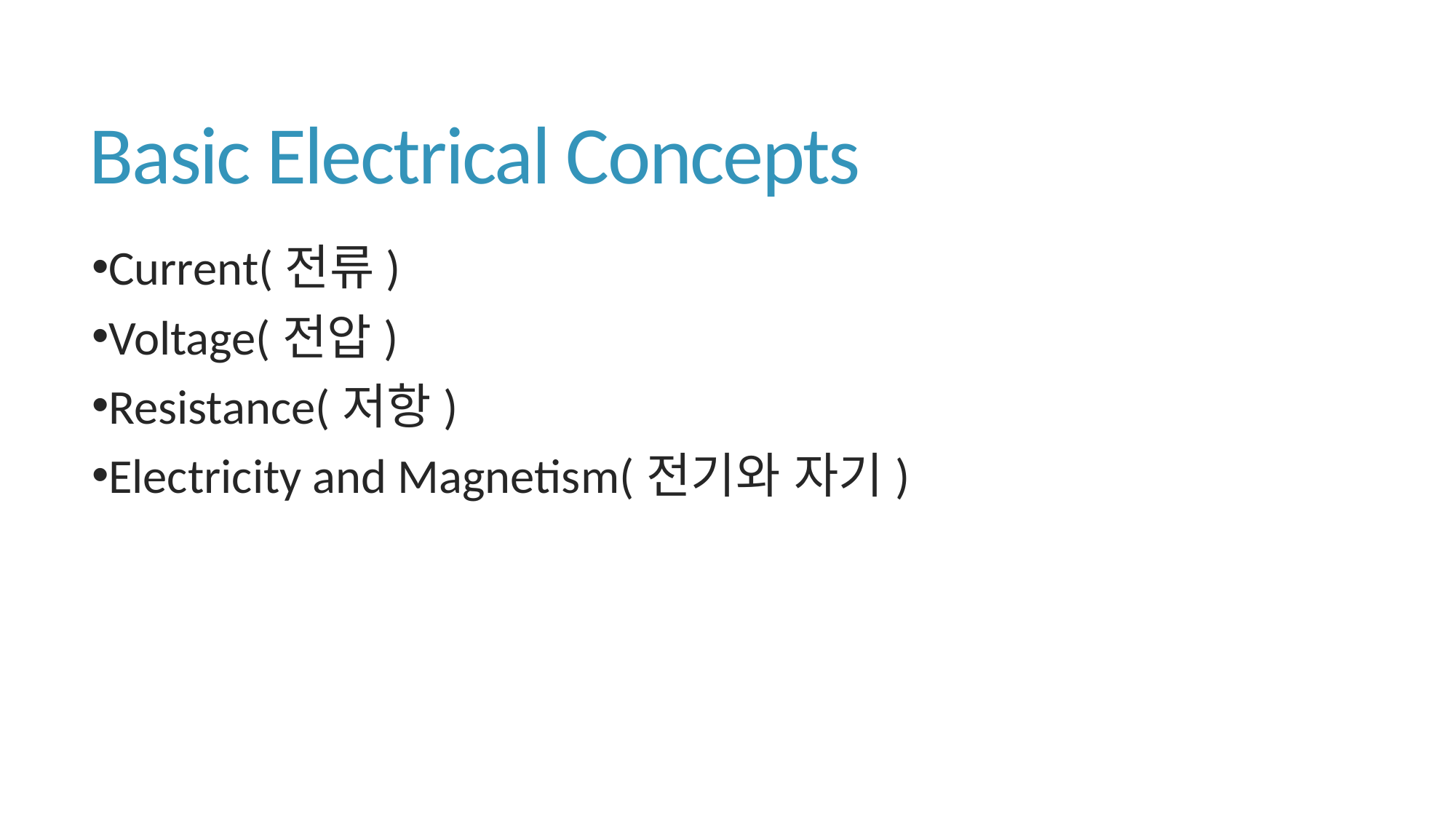

# Basic Electrical Concepts
Current(전류)
Voltage(전압)
Resistance(저항)
Electricity and Magnetism(전기와 자기)